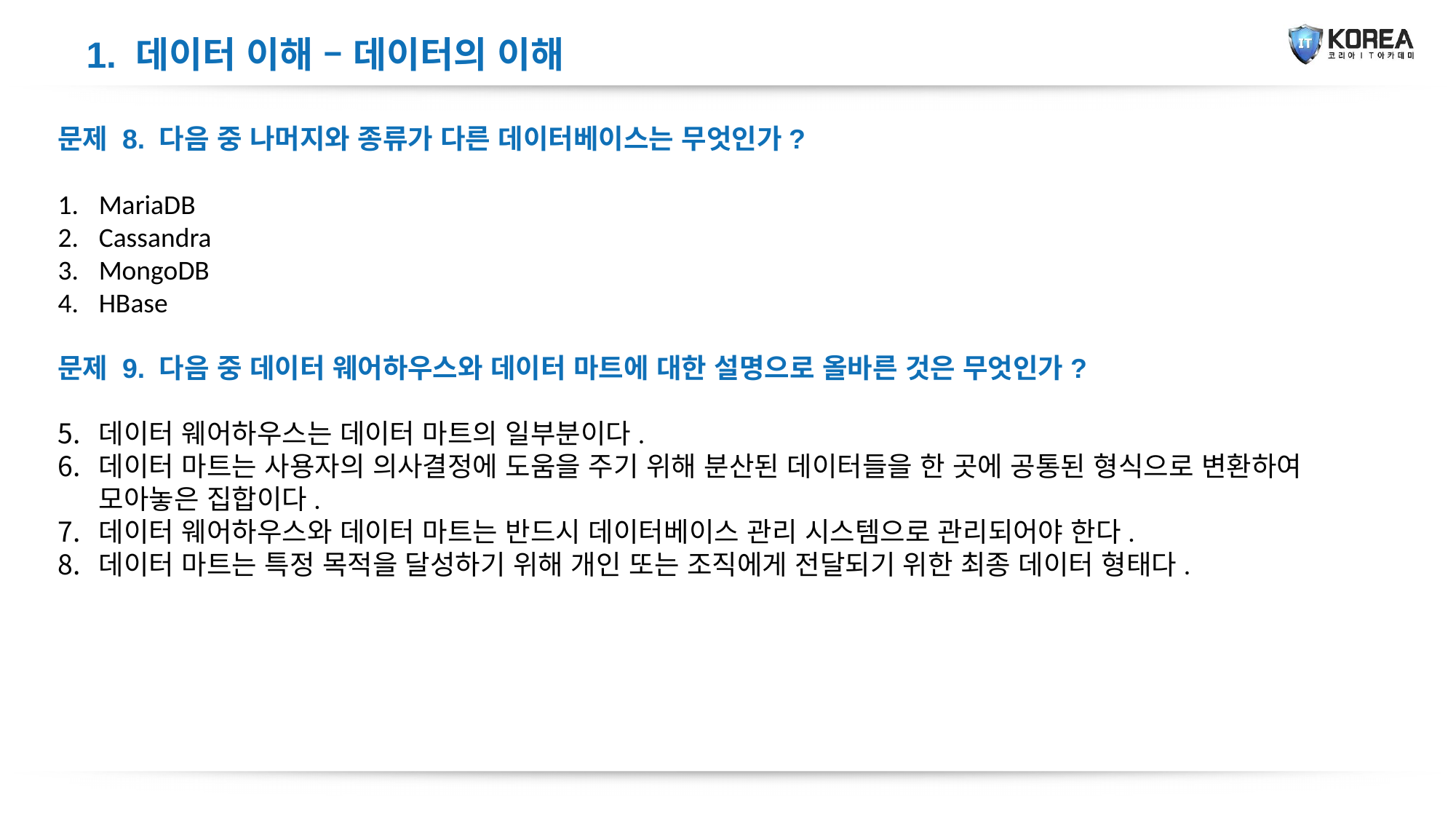

1. 데이터 이해 – 데이터의 이해
문제 8. 다음 중 나머지와 종류가 다른 데이터베이스는 무엇인가?

MariaDB
Cassandra
MongoDB
HBase

문제 9. 다음 중 데이터 웨어하우스와 데이터 마트에 대한 설명으로 올바른 것은 무엇인가?

데이터 웨어하우스는 데이터 마트의 일부분이다.
데이터 마트는 사용자의 의사결정에 도움을 주기 위해 분산된 데이터들을 한 곳에 공통된 형식으로 변환하여 모아놓은 집합이다.
데이터 웨어하우스와 데이터 마트는 반드시 데이터베이스 관리 시스템으로 관리되어야 한다.
데이터 마트는 특정 목적을 달성하기 위해 개인 또는 조직에게 전달되기 위한 최종 데이터 형태다.